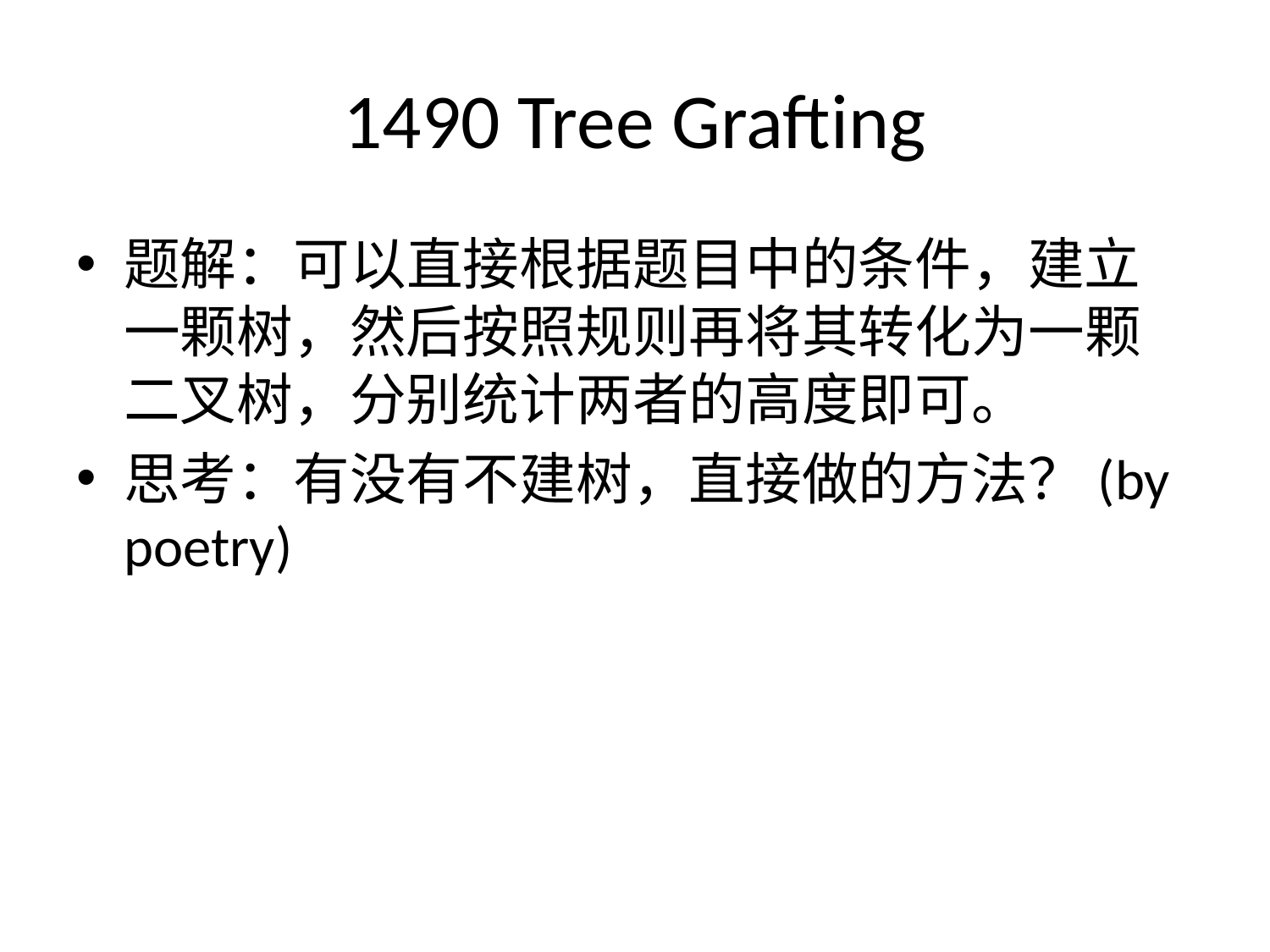

# 1490 Tree Grafting
题解：可以直接根据题目中的条件，建立一颗树，然后按照规则再将其转化为一颗二叉树，分别统计两者的高度即可。
思考：有没有不建树，直接做的方法？(by poetry)